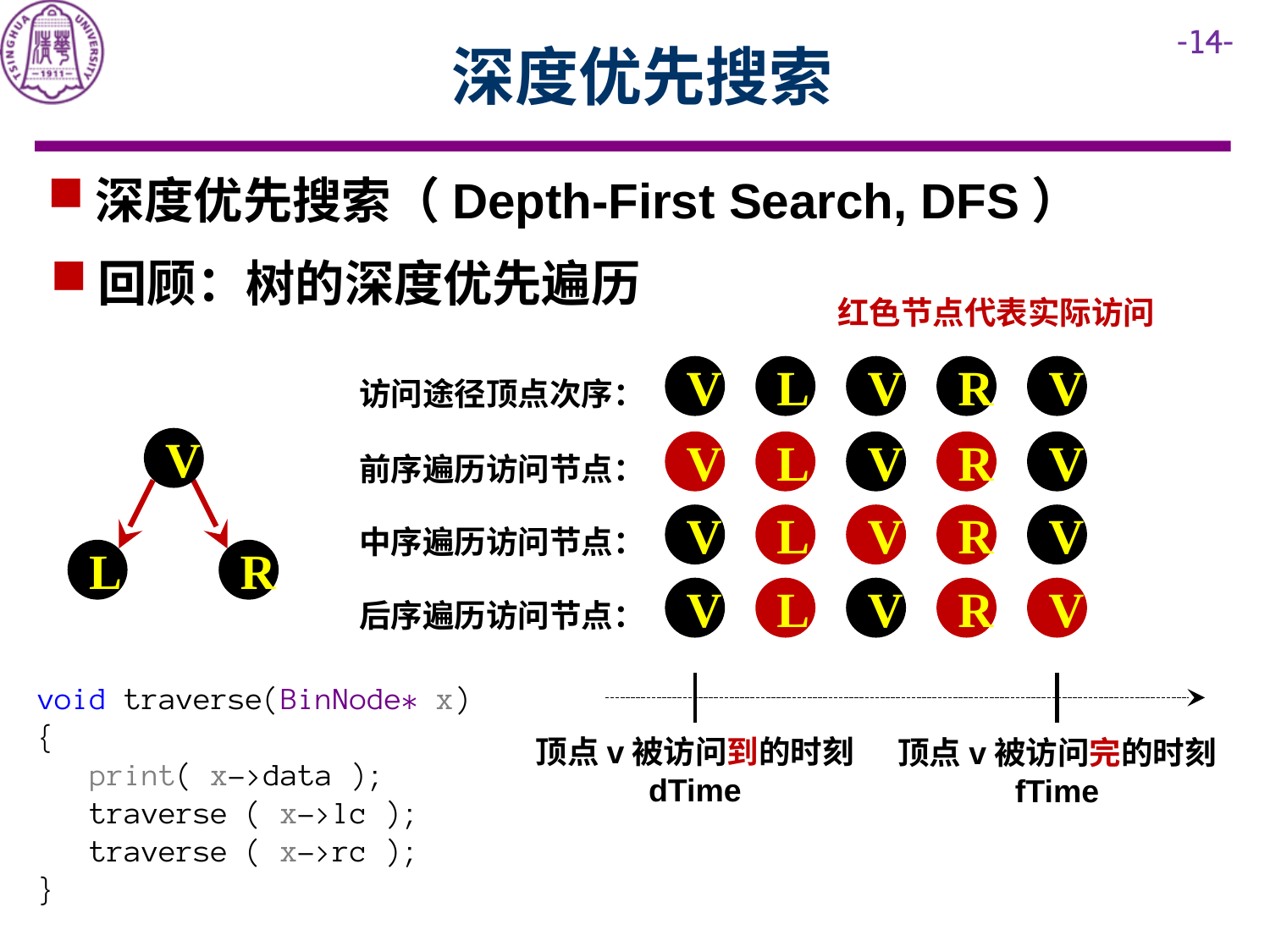

# 深度优先搜索
深度优先搜索（Depth-First Search, DFS）
回顾：树的深度优先遍历
红色节点代表实际访问
V
L
V
R
V
访问途径顶点次序：
V
V
L
V
R
V
前序遍历访问节点：
V
L
V
R
V
中序遍历访问节点：
L
R
V
L
V
R
V
后序遍历访问节点：
void traverse(BinNode* x)
{
   print( x->data );
   traverse ( x->lc );
   traverse ( x->rc );
}
顶点v被访问到的时刻
dTime
顶点v被访问完的时刻
fTime